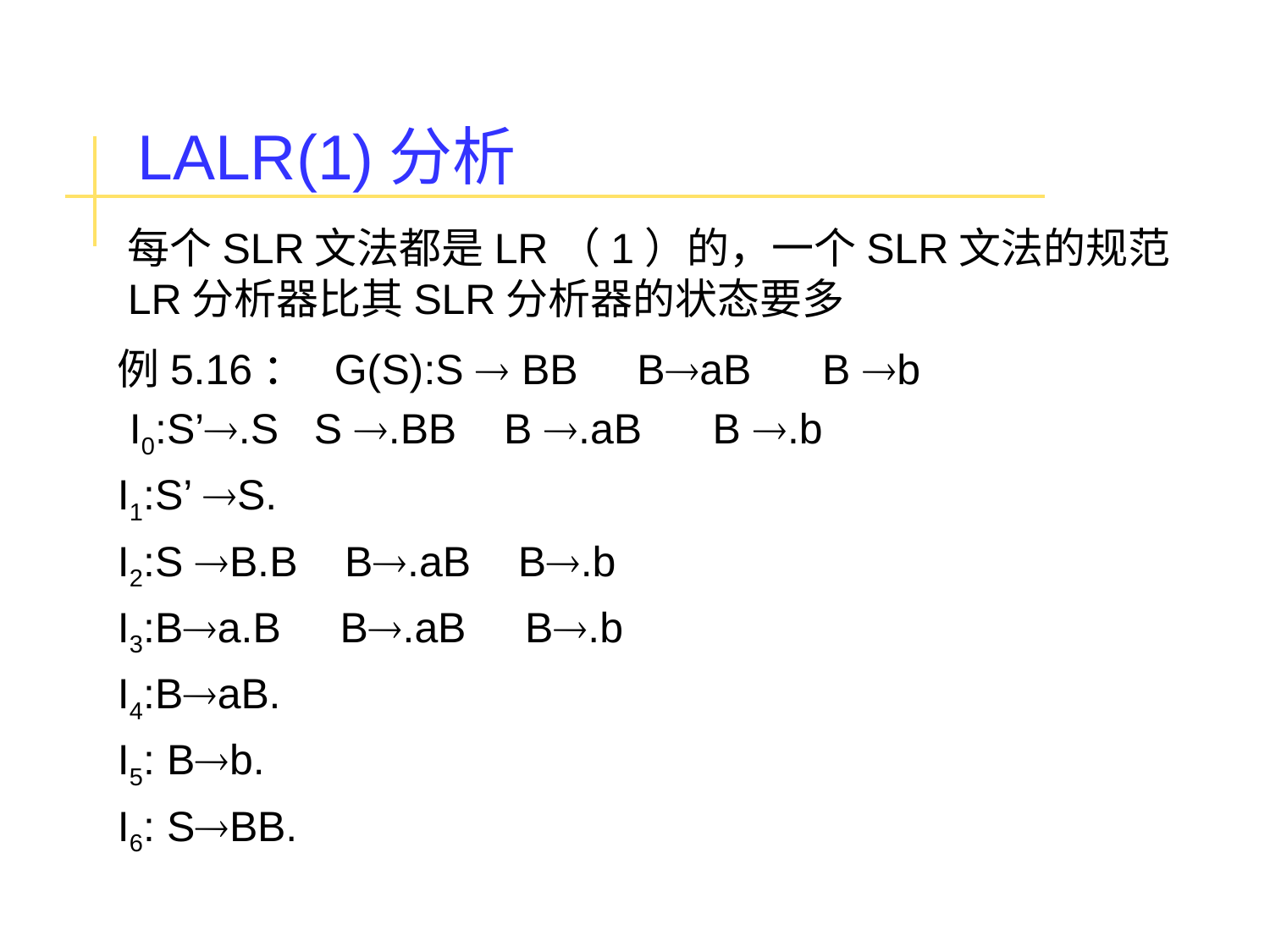

LALR(1)分析
# 每个SLR文法都是LR（1）的，一个SLR文法的规范LR分析器比其SLR分析器的状态要多
例5.16：  G(S):S → BB     B→aB      B →b
 I0:S’→.S   S →.BB    B →.aB      B →.b
I1:S’ →S.
I2:S →B.B    B→.aB    B→.b
I3:B→a.B     B→.aB     B→.b
I4:B→aB.
I5: B→b.
I6: S→BB.

101